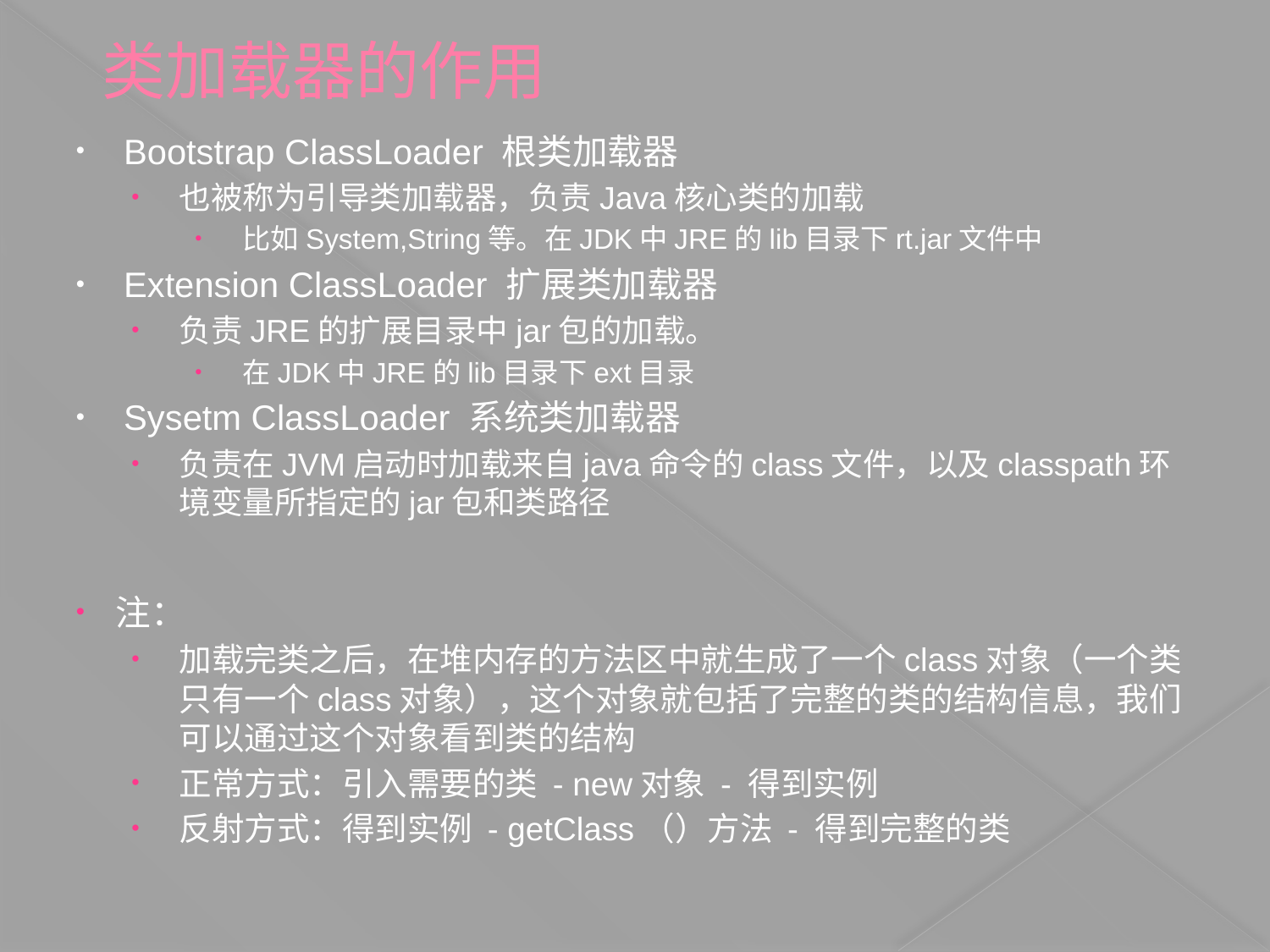

# 类加载器的作用
Bootstrap ClassLoader 根类加载器
也被称为引导类加载器，负责Java核心类的加载
比如System,String等。在JDK中JRE的lib目录下rt.jar文件中
Extension ClassLoader 扩展类加载器
负责JRE的扩展目录中jar包的加载。
在JDK中JRE的lib目录下ext目录
Sysetm ClassLoader 系统类加载器
负责在JVM启动时加载来自java命令的class文件，以及classpath环境变量所指定的jar包和类路径

注：
加载完类之后，在堆内存的方法区中就生成了一个class对象（一个类只有一个class对象），这个对象就包括了完整的类的结构信息，我们可以通过这个对象看到类的结构
正常方式：引入需要的类 - new对象 - 得到实例
反射方式：得到实例 - getClass（）方法 - 得到完整的类